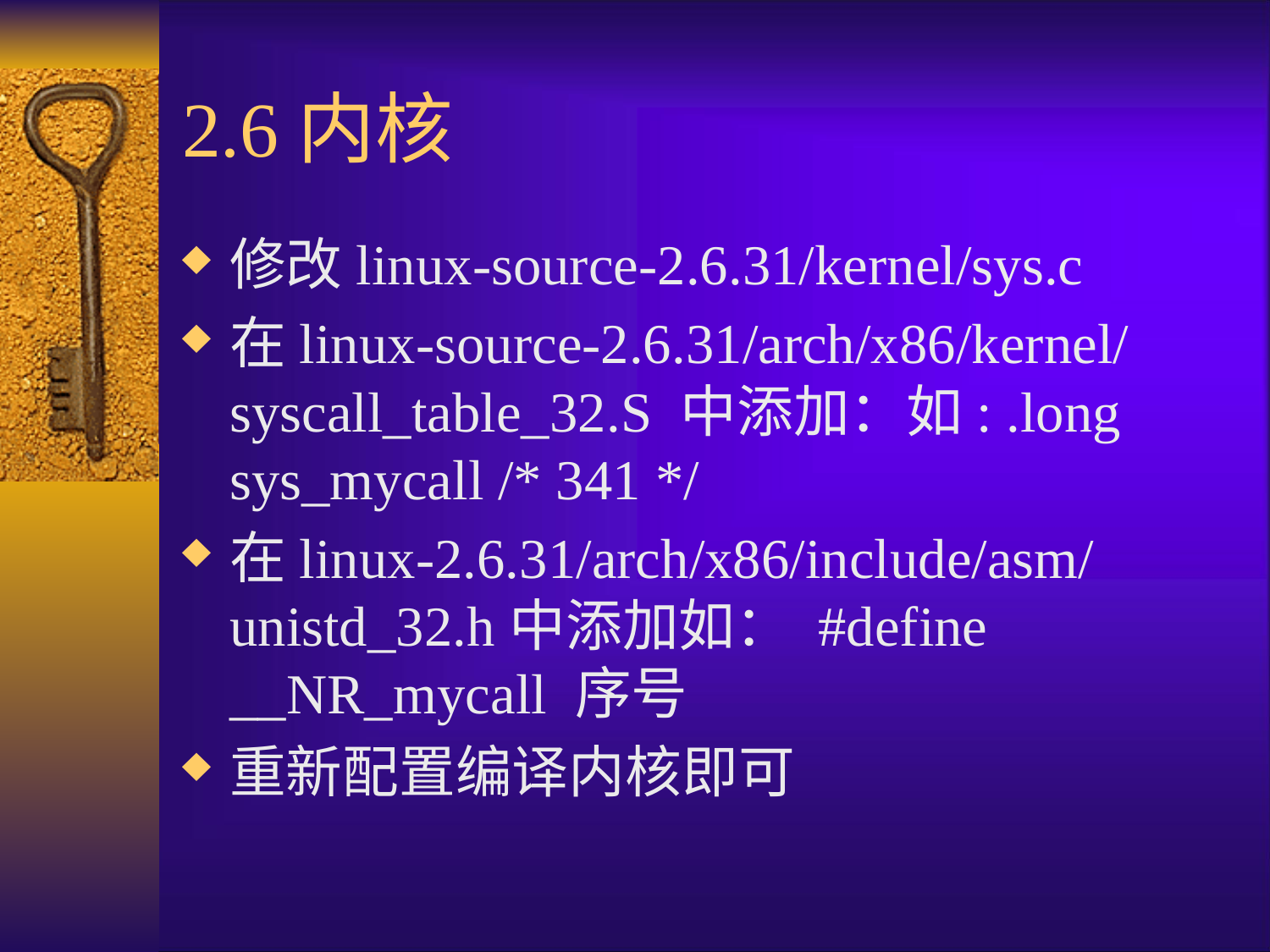

# 2.6内核
修改linux-source-2.6.31/kernel/sys.c
在linux-source-2.6.31/arch/x86/kernel/syscall_table_32.S 中添加：如: .long sys_mycall /* 341 */
在linux-2.6.31/arch/x86/include/asm/unistd_32.h中添加如： #define __NR_mycall 序号
重新配置编译内核即可